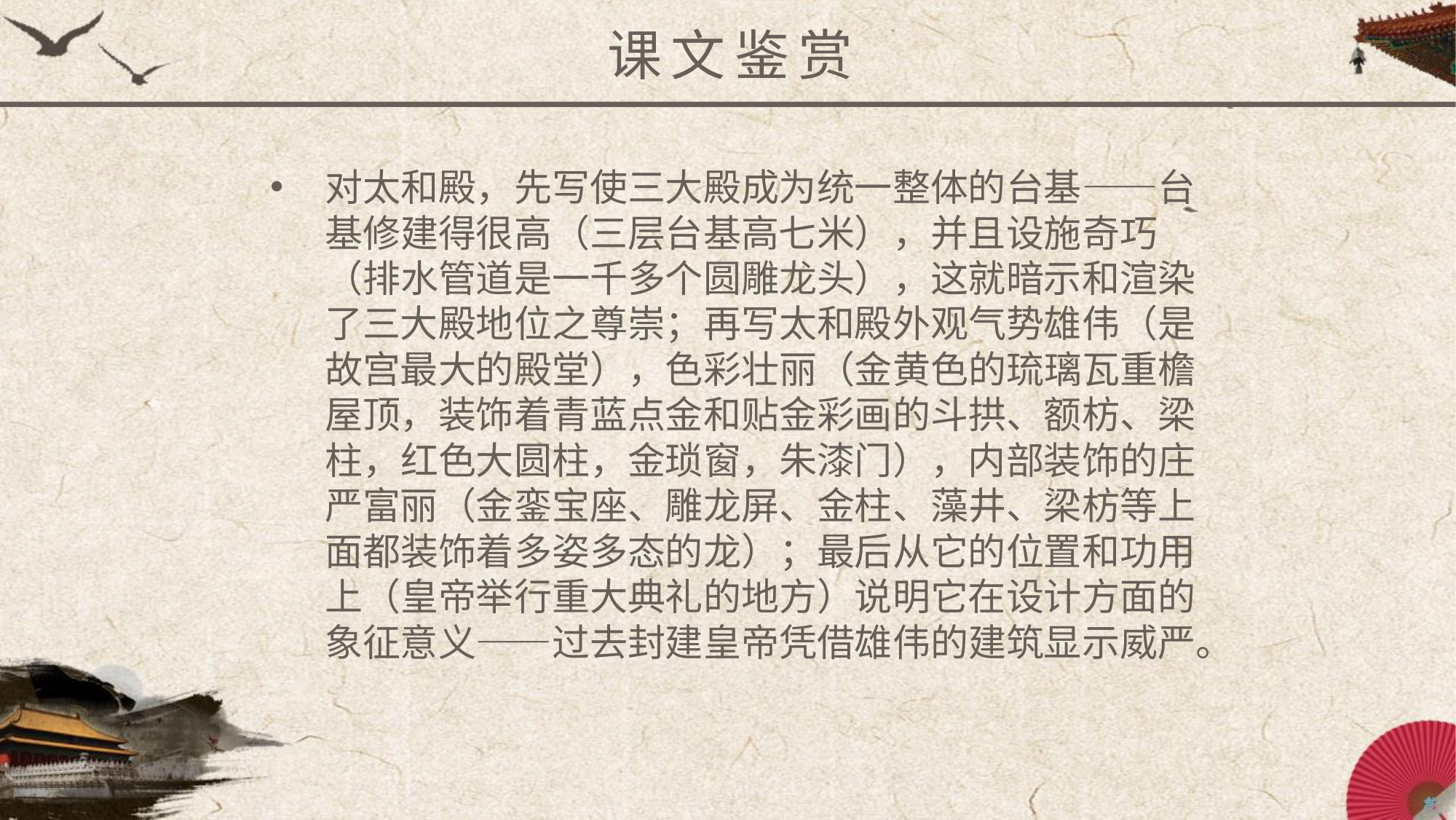

课文鉴赏

对太和殿，先写使三大殿成为统一整体的台基——台基修建得很高（三层台基高七米），并且设施奇巧（排水管道是一千多个圆雕龙头），这就暗示和渲染了三大殿地位之尊崇；再写太和殿外观气势雄伟（是故宫最大的殿堂），色彩壮丽（金黄色的琉璃瓦重檐屋顶，装饰着青蓝点金和贴金彩画的斗拱、额枋、梁柱，红色大圆柱，金琐窗，朱漆门），内部装饰的庄严富丽（金銮宝座、雕龙屏、金柱、藻井、梁枋等上面都装饰着多姿多态的龙）；最后从它的位置和功用上（皇帝举行重大典礼的地方）说明它在设计方面的象征意义——过去封建皇帝凭借雄伟的建筑显示威严。